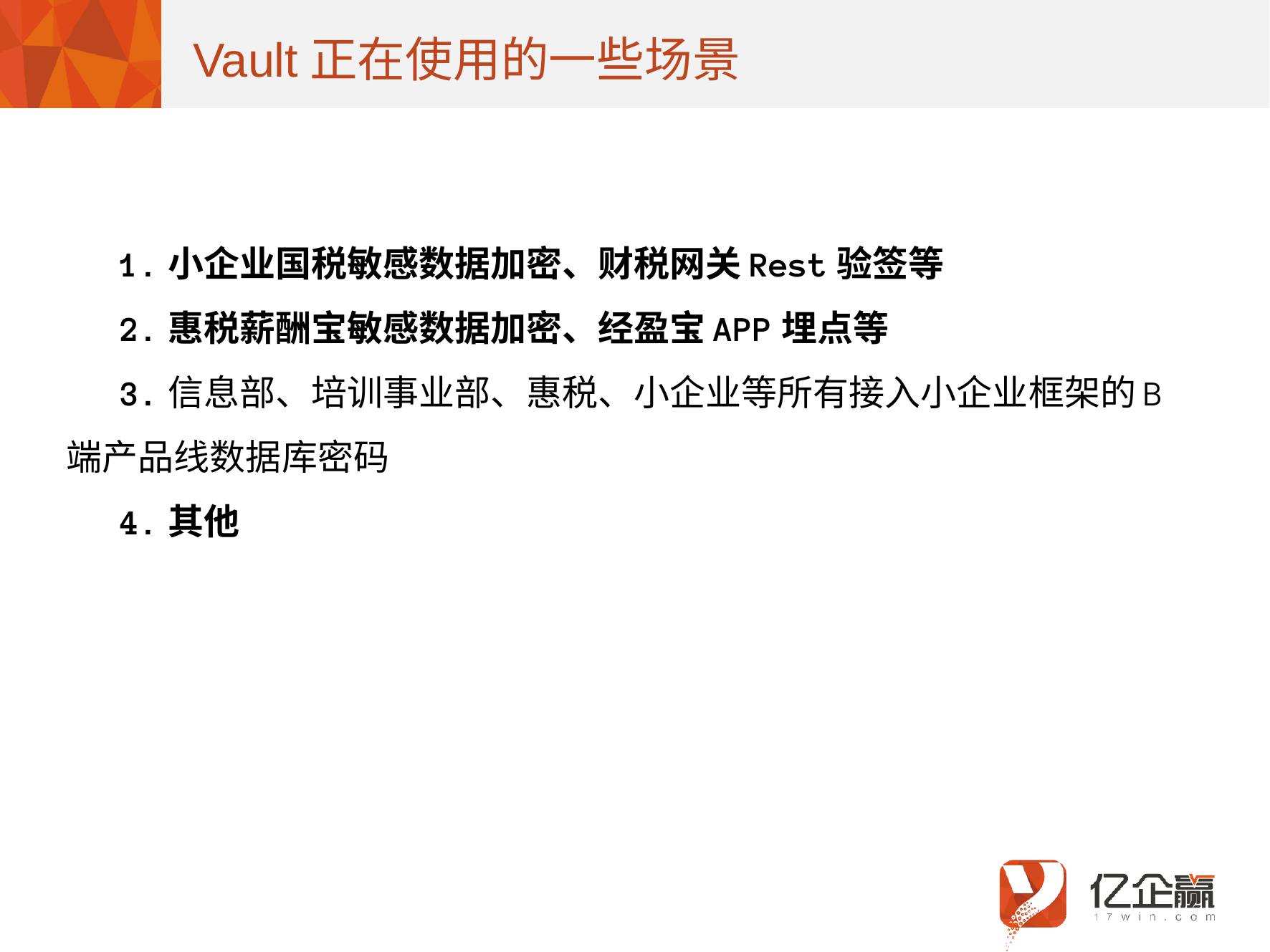

Vault正在使用的一些场景
1.小企业国税敏感数据加密、财税网关Rest验签等
2.惠税薪酬宝敏感数据加密、经盈宝APP埋点等
3.信息部、培训事业部、惠税、小企业等所有接入小企业框架的B端产品线数据库密码
4.其他